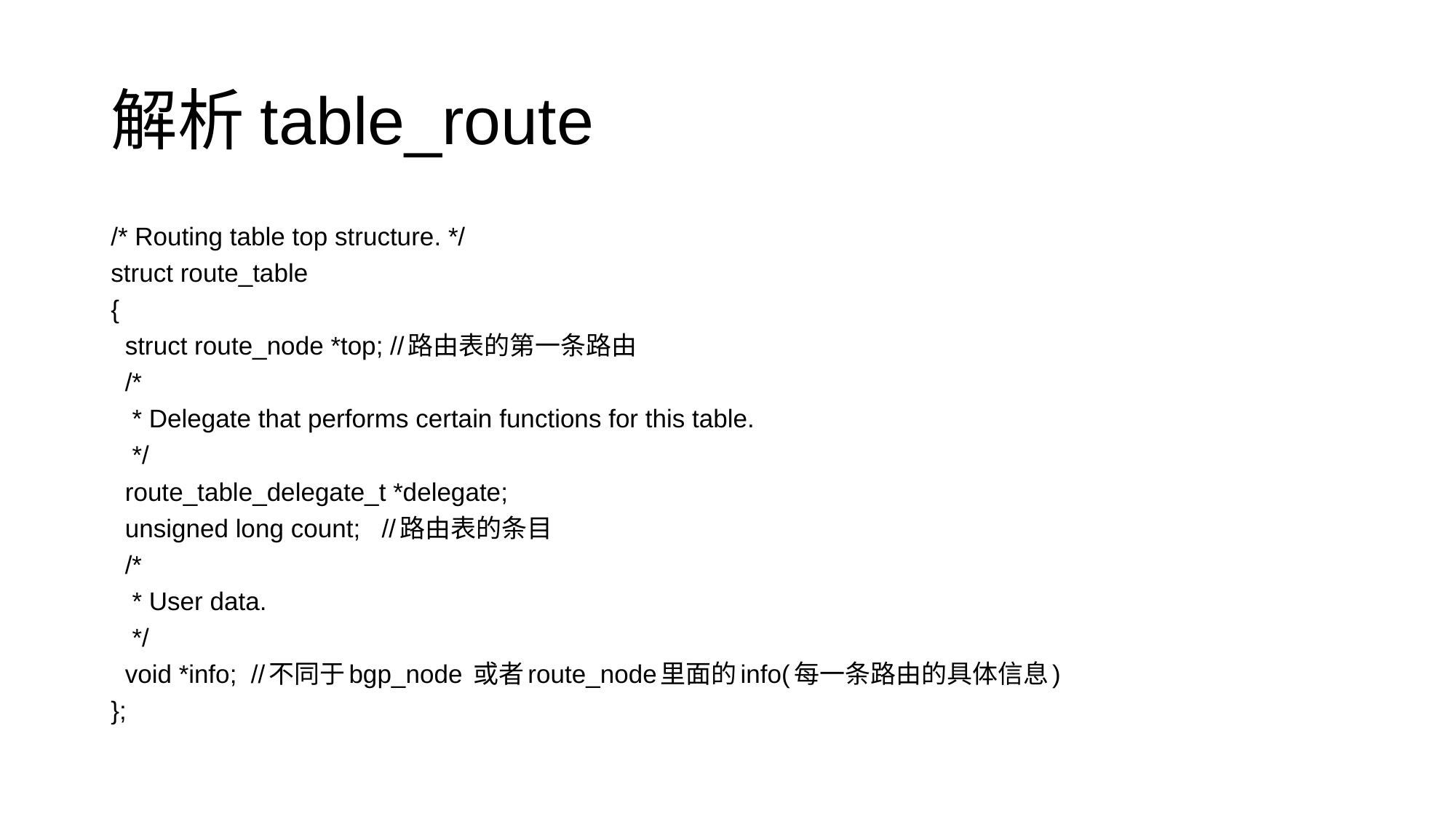

# 解析table_route
/* Routing table top structure. */
struct route_table
{
  struct route_node *top; //路由表的第一条路由
  /*
   * Delegate that performs certain functions for this table.
   */
  route_table_delegate_t *delegate;
  unsigned long count;   //路由表的条目
  /*
   * User data.
   */
  void *info;  //不同于bgp_node 或者route_node里面的info(每一条路由的具体信息)
};